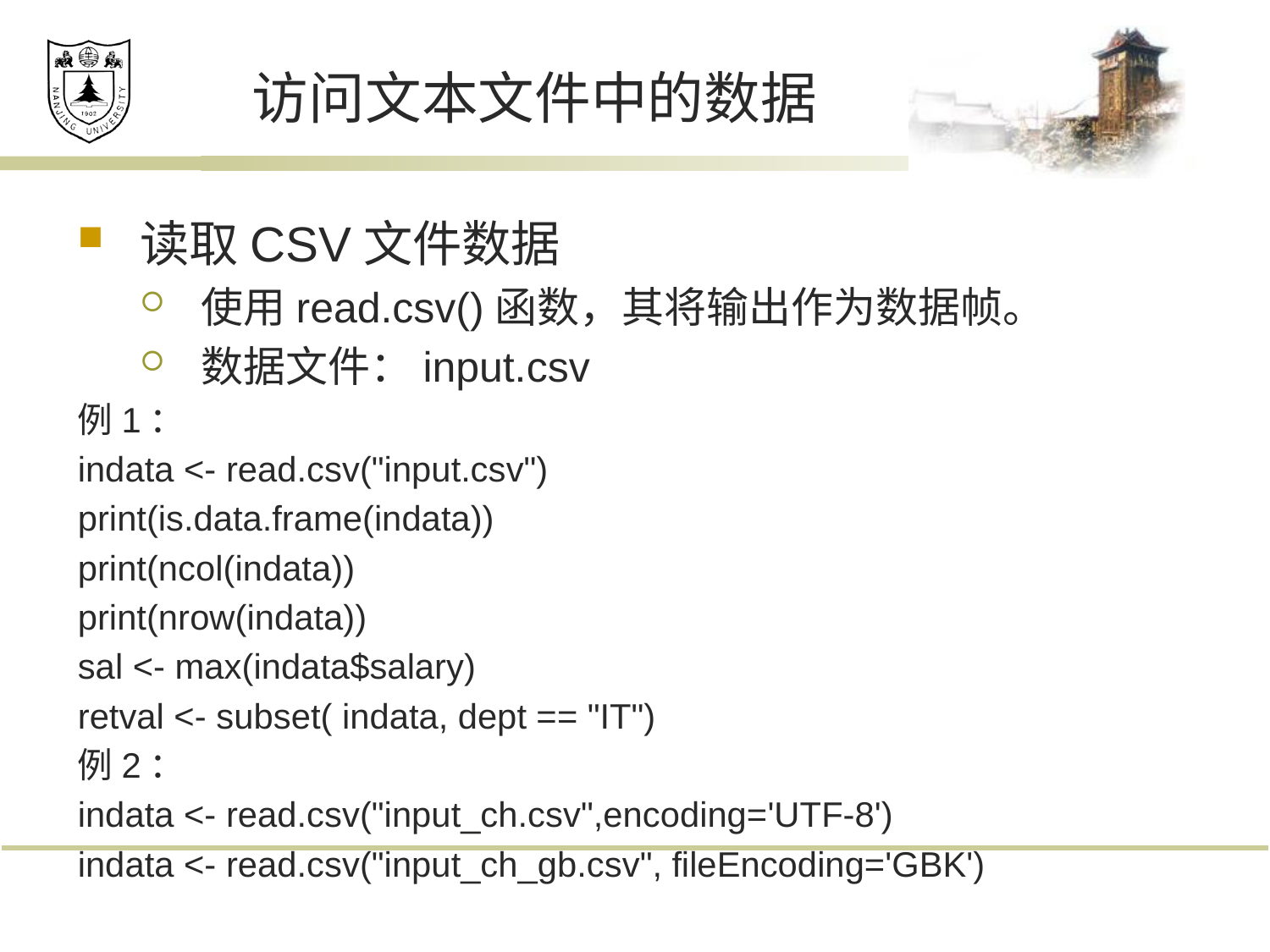

# 访问文本文件中的数据
读取CSV文件数据
使用read.csv()函数，其将输出作为数据帧。
数据文件：input.csv
例1：
indata <- read.csv("input.csv")
print(is.data.frame(indata))
print(ncol(indata))
print(nrow(indata))
sal <- max(indata$salary)
retval <- subset( indata, dept == "IT")
例2：
indata <- read.csv("input_ch.csv",encoding='UTF-8')
indata <- read.csv("input_ch_gb.csv", fileEncoding='GBK')